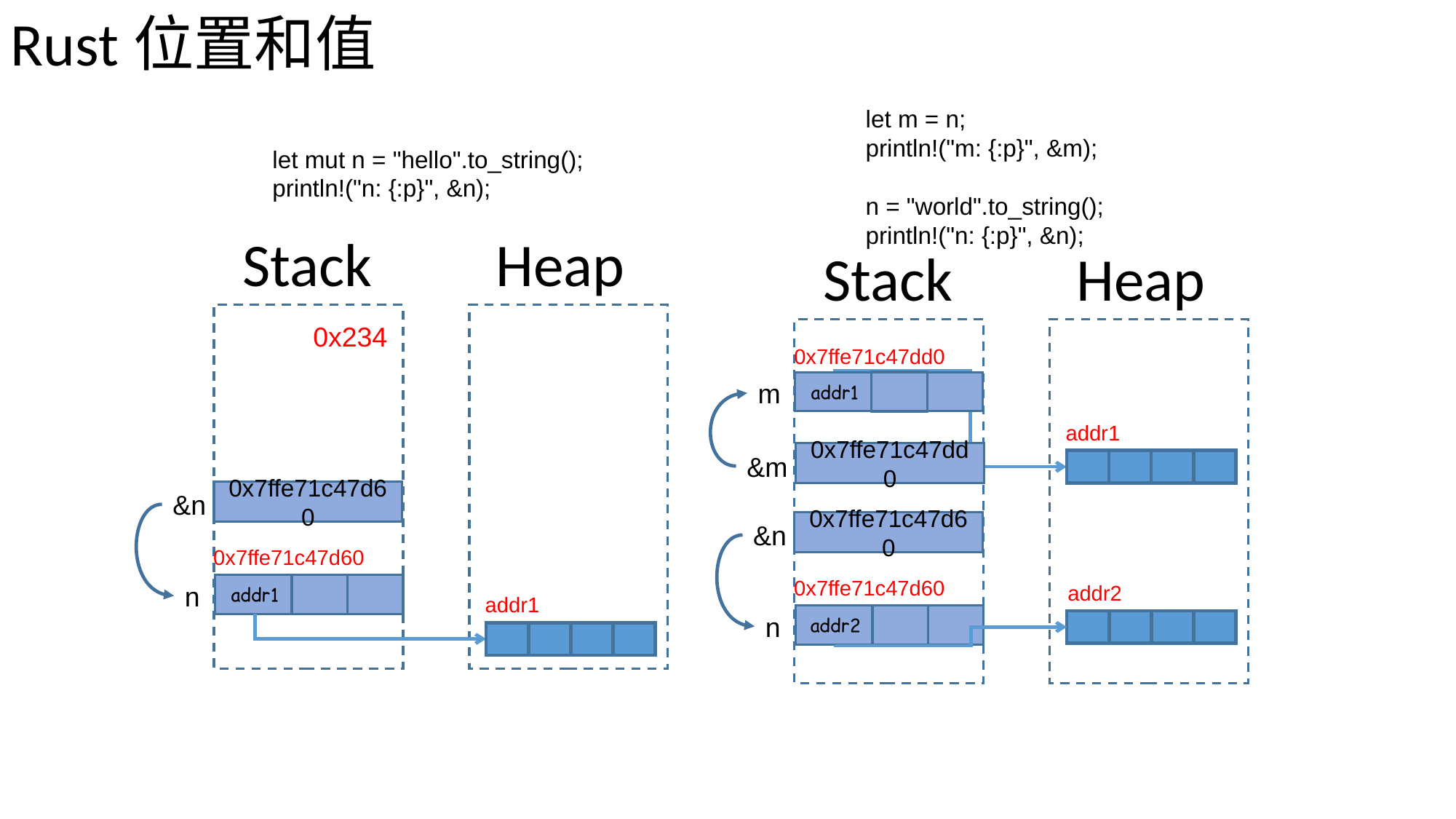

Rust位置和值
let m = n;
println!("m: {:p}", &m);

n = "world".to_string();
println!("n: {:p}", &n);
let mut n = "hello".to_string();
println!("n: {:p}", &n);
Stack
Heap
Stack
Heap

0x234

0x7ffe71c47dd0
m

addr1

addr1
0x7ffe71c47dd0
&m

0x7ffe71c47d60
&n
0x7ffe71c47d60
&n
0x7ffe71c47d60
0x7ffe71c47d60
n
addr2

addr1

addr1
n

addr2